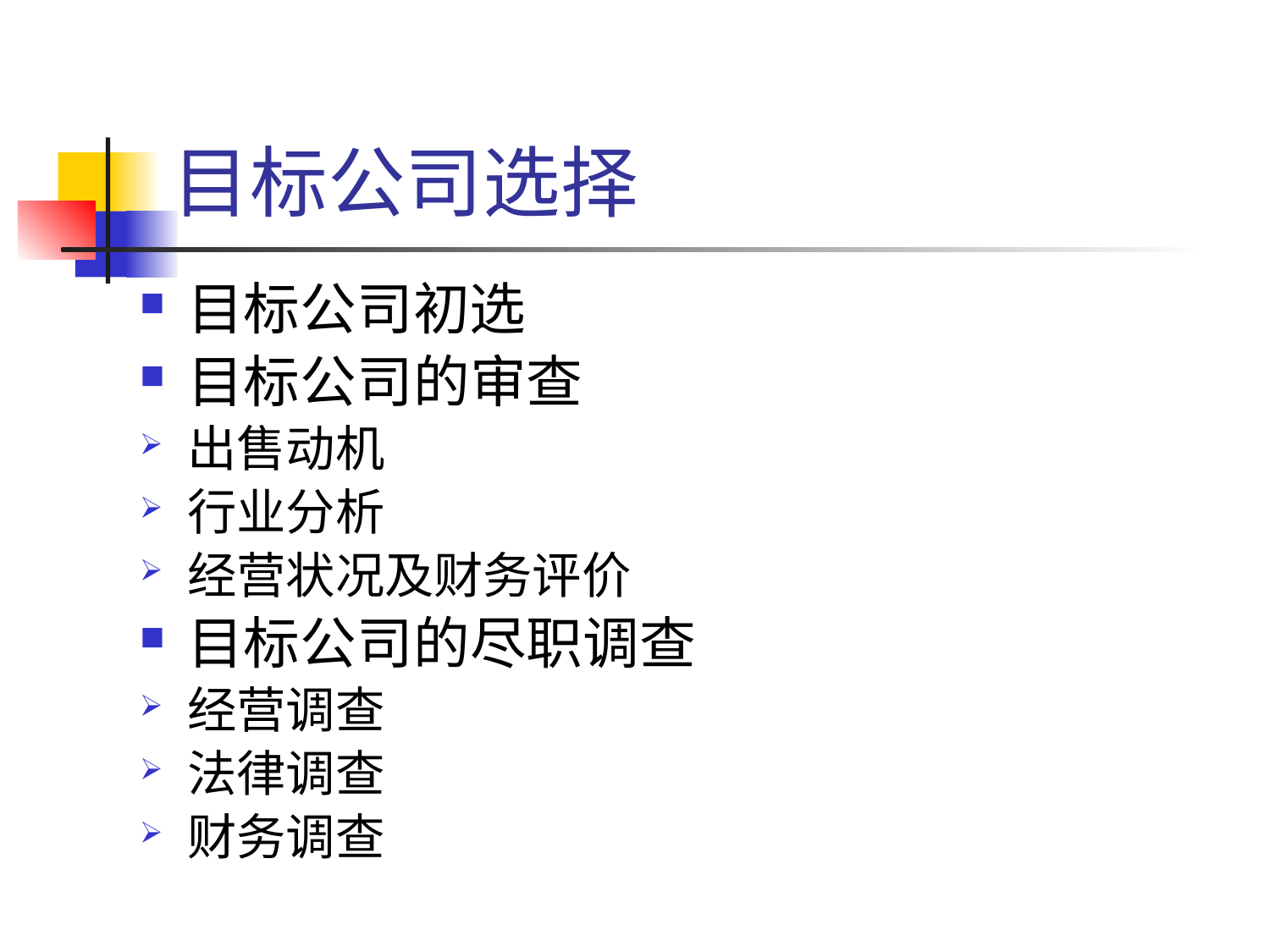

# 目标公司选择
目标公司初选
目标公司的审查
出售动机
行业分析
经营状况及财务评价
目标公司的尽职调查
经营调查
法律调查
财务调查